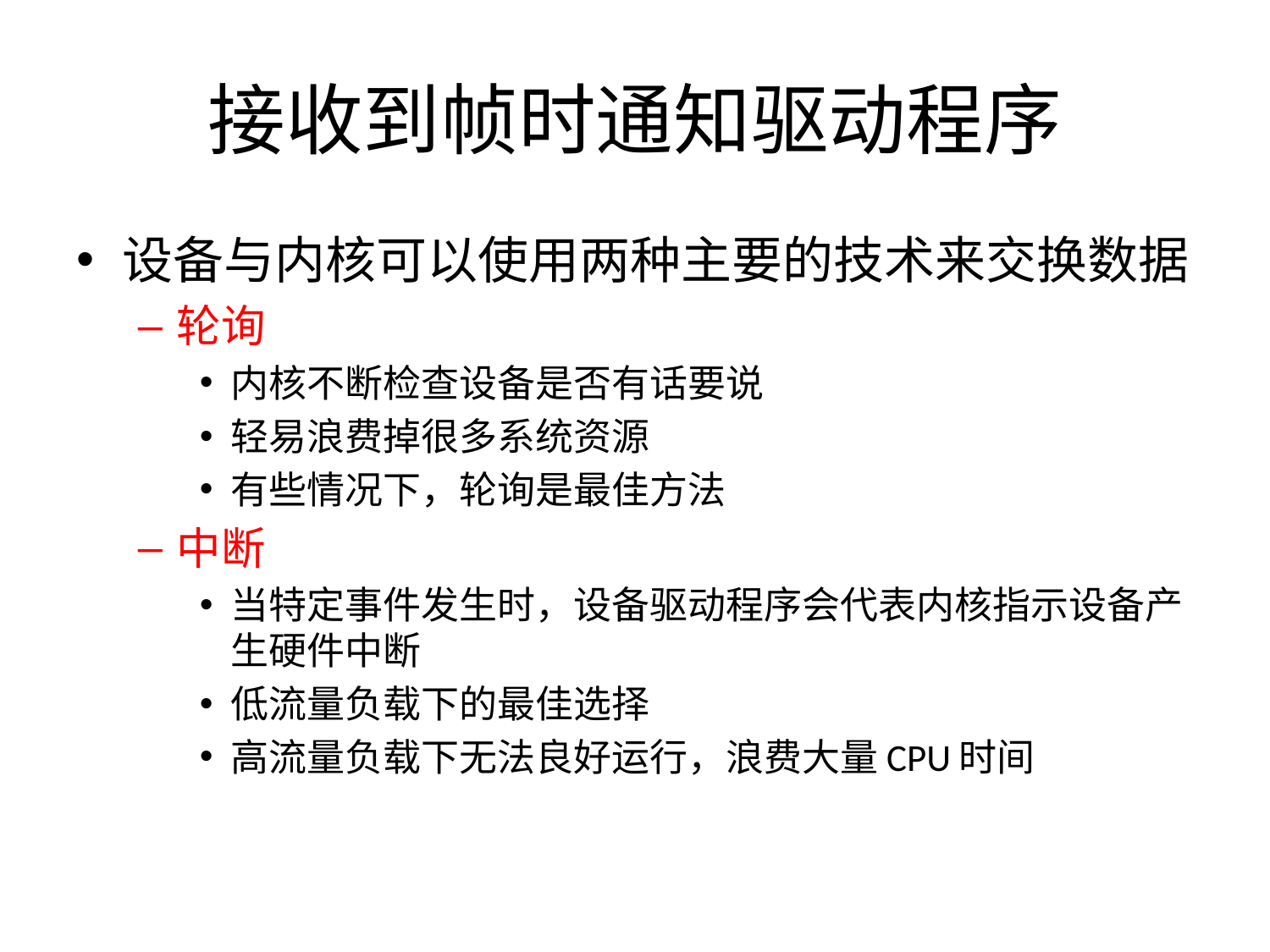

# 接收到帧时通知驱动程序
设备与内核可以使用两种主要的技术来交换数据
轮询
内核不断检查设备是否有话要说
轻易浪费掉很多系统资源
有些情况下，轮询是最佳方法
中断
当特定事件发生时，设备驱动程序会代表内核指示设备产生硬件中断
低流量负载下的最佳选择
高流量负载下无法良好运行，浪费大量CPU时间